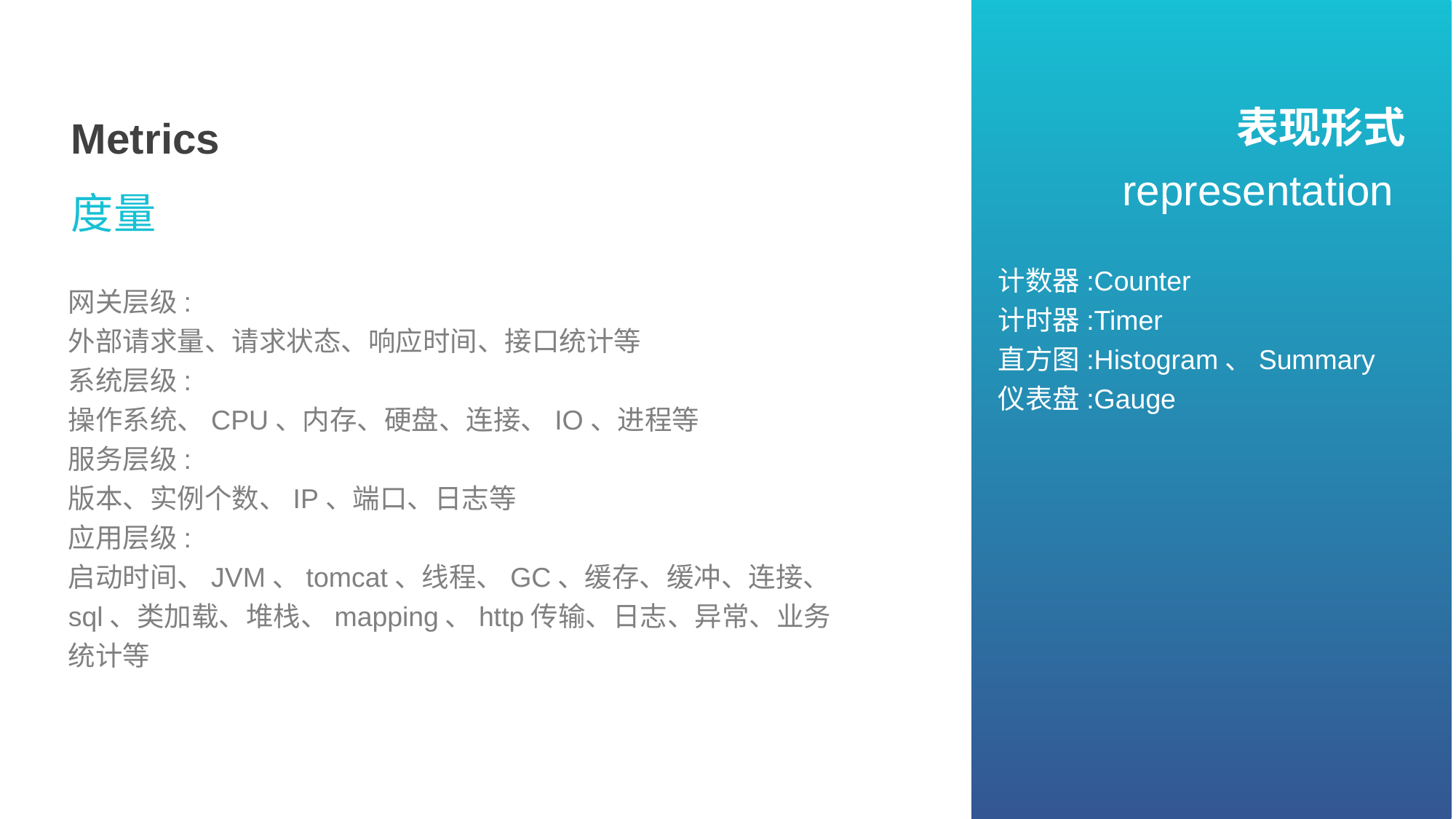

表现形式
Metrics
representation
度量
计数器:Counter
计时器:Timer
直方图:Histogram、Summary
仪表盘:Gauge
网关层级:
外部请求量、请求状态、响应时间、接口统计等
系统层级:
操作系统、CPU、内存、硬盘、连接、IO、进程等
服务层级:
版本、实例个数、IP、端口、日志等
应用层级:
启动时间、JVM、tomcat、线程、GC、缓存、缓冲、连接、sql、类加载、堆栈、mapping、http传输、日志、异常、业务统计等